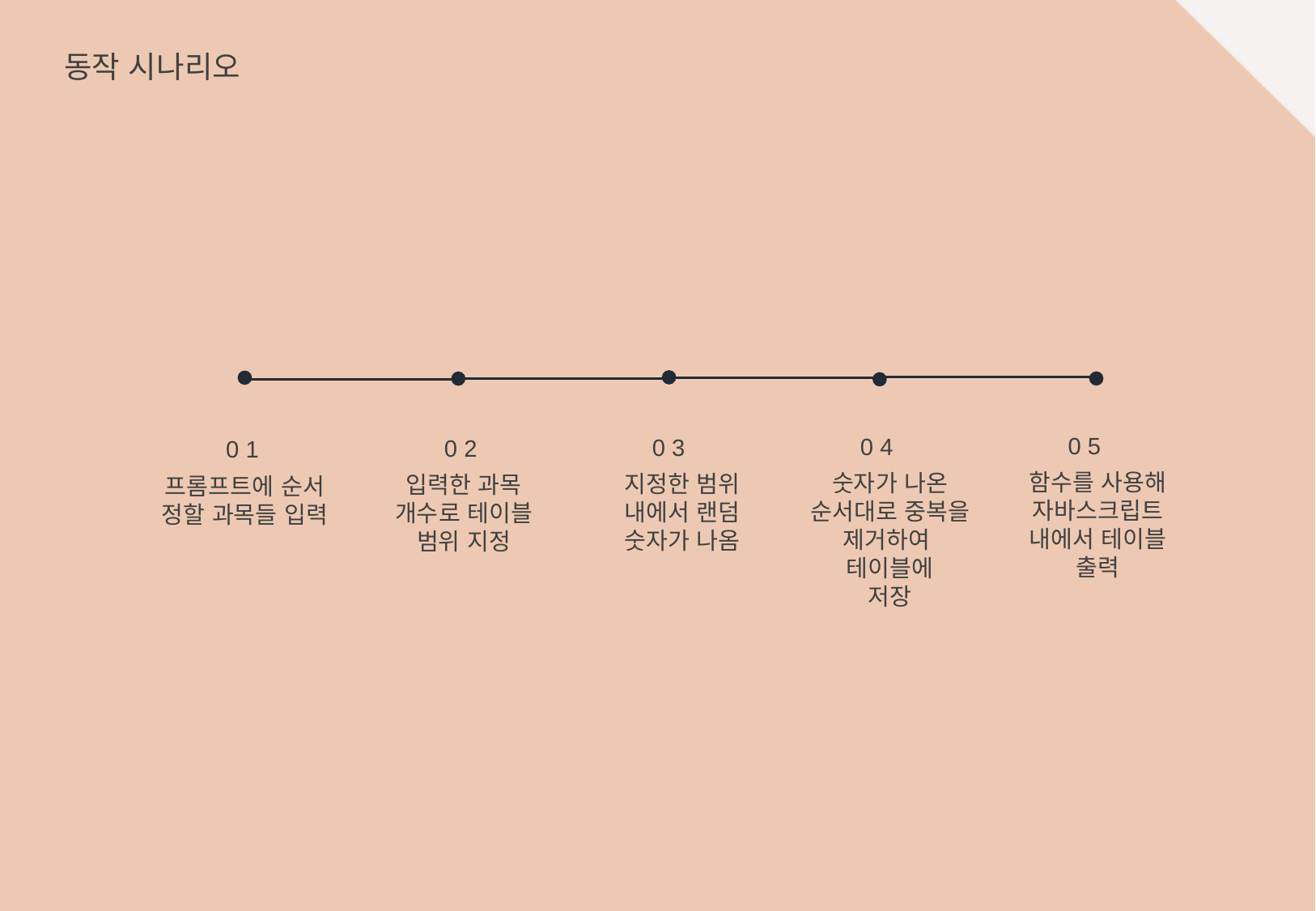

동작 시나리오

0 5
0 4
0 3
0 2
0 1
함수를 사용해 자바스크립트 내에서 테이블 출력
숫자가 나온 순서대로 중복을 제거하여  테이블에
저장
지정한 범위 내에서 랜덤 숫자가 나옴
입력한 과목 개수로 테이블 범위 지정
프롬프트에 순서 정할 과목들 입력